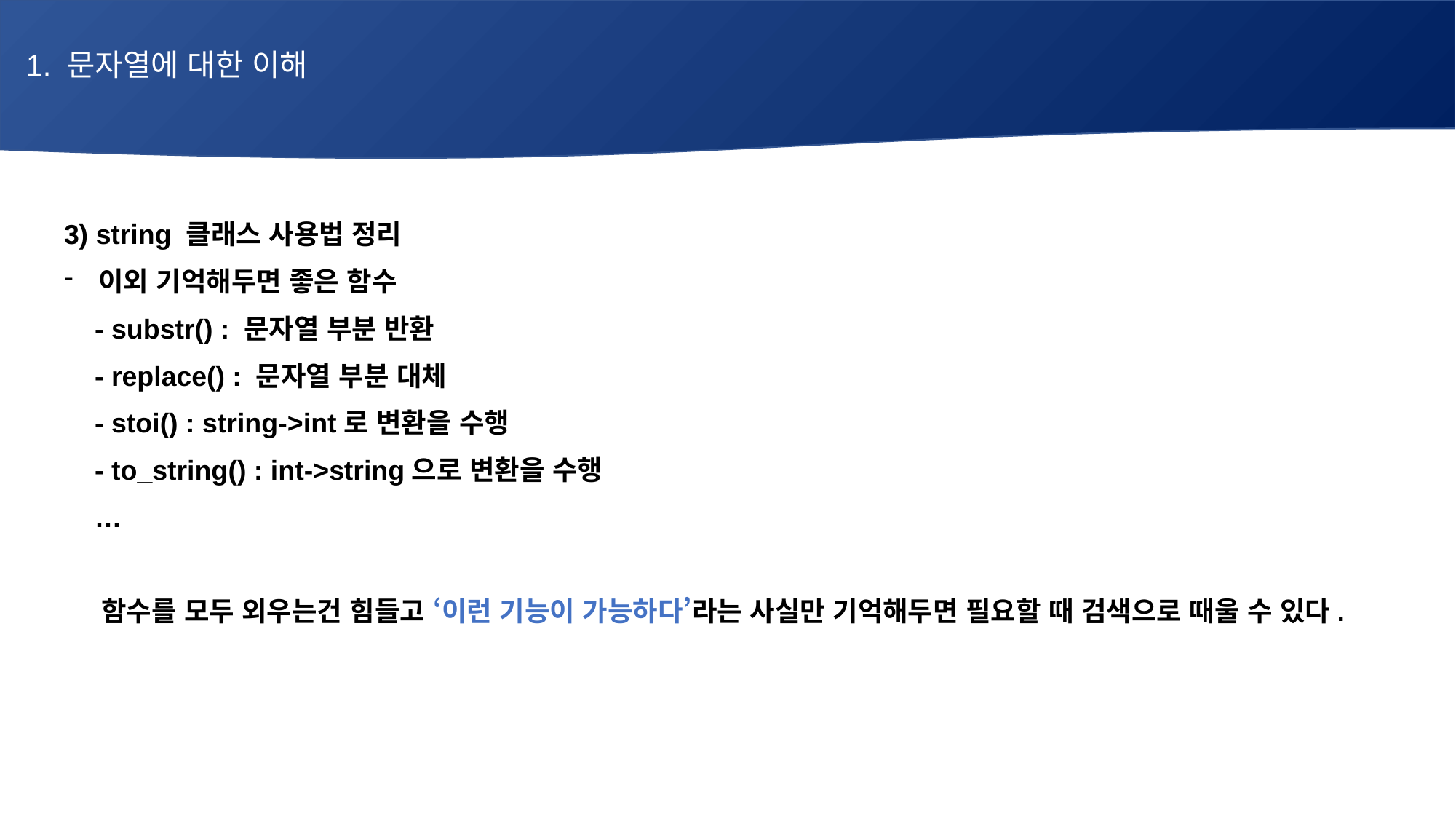

1. 문자열에 대한 이해
# 매주 1 과제 LV2
3) string 클래스 사용법 정리
이외 기억해두면 좋은 함수
    - substr() : 문자열 부분 반환
    - replace() : 문자열 부분 대체
    - stoi() : string->int로 변환을 수행
    - to_string() : int->string으로 변환을 수행
    …

    함수를 모두 외우는건 힘들고 ‘이런 기능이 가능하다’라는 사실만 기억해두면 필요할 때 검색으로 때울 수 있다.